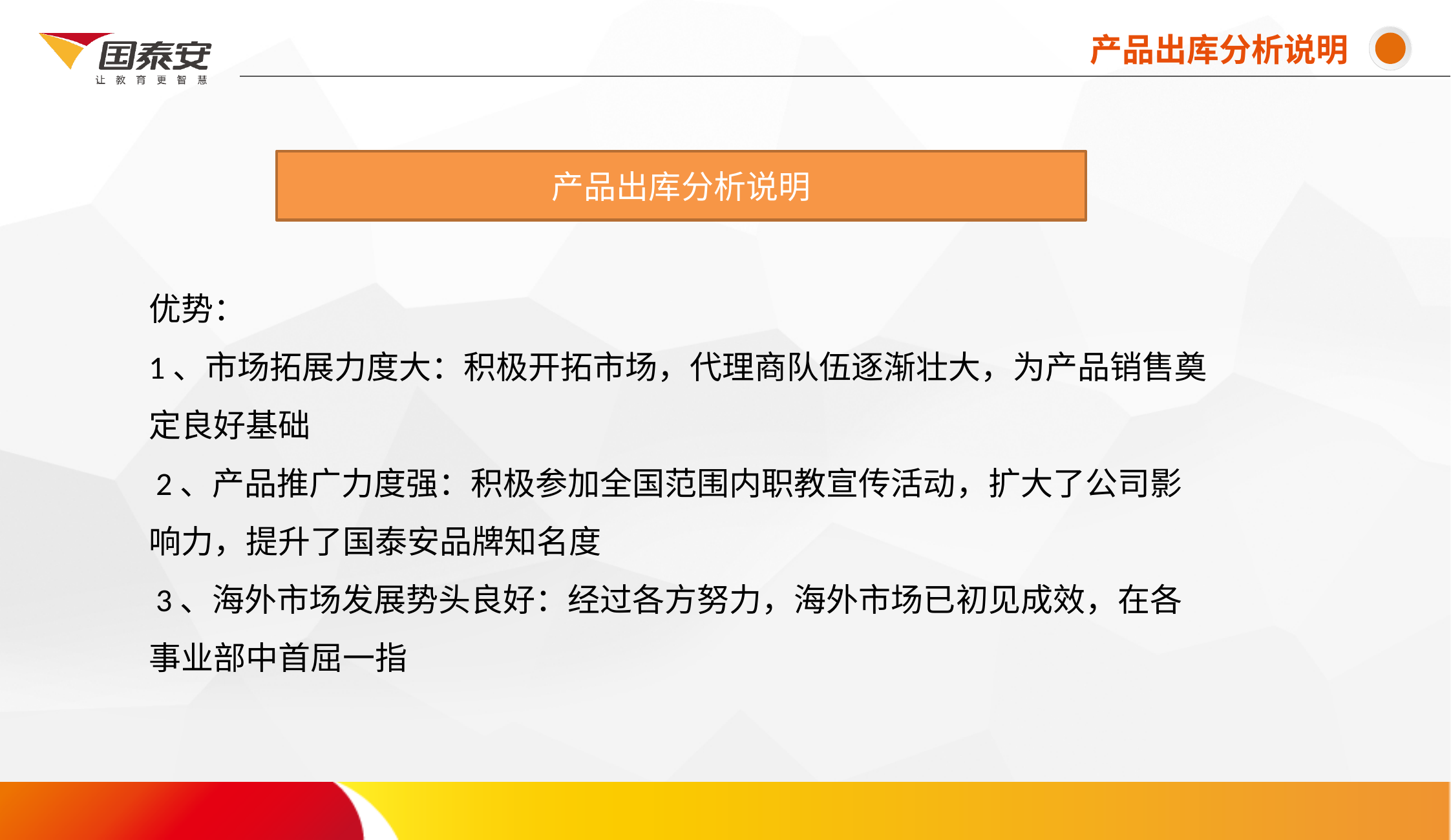

产品出库分析说明
产品出库分析说明
优势：
1、市场拓展力度大：积极开拓市场，代理商队伍逐渐壮大，为产品销售奠定良好基础
 2、产品推广力度强：积极参加全国范围内职教宣传活动，扩大了公司影响力，提升了国泰安品牌知名度
 3、海外市场发展势头良好：经过各方努力，海外市场已初见成效，在各事业部中首屈一指